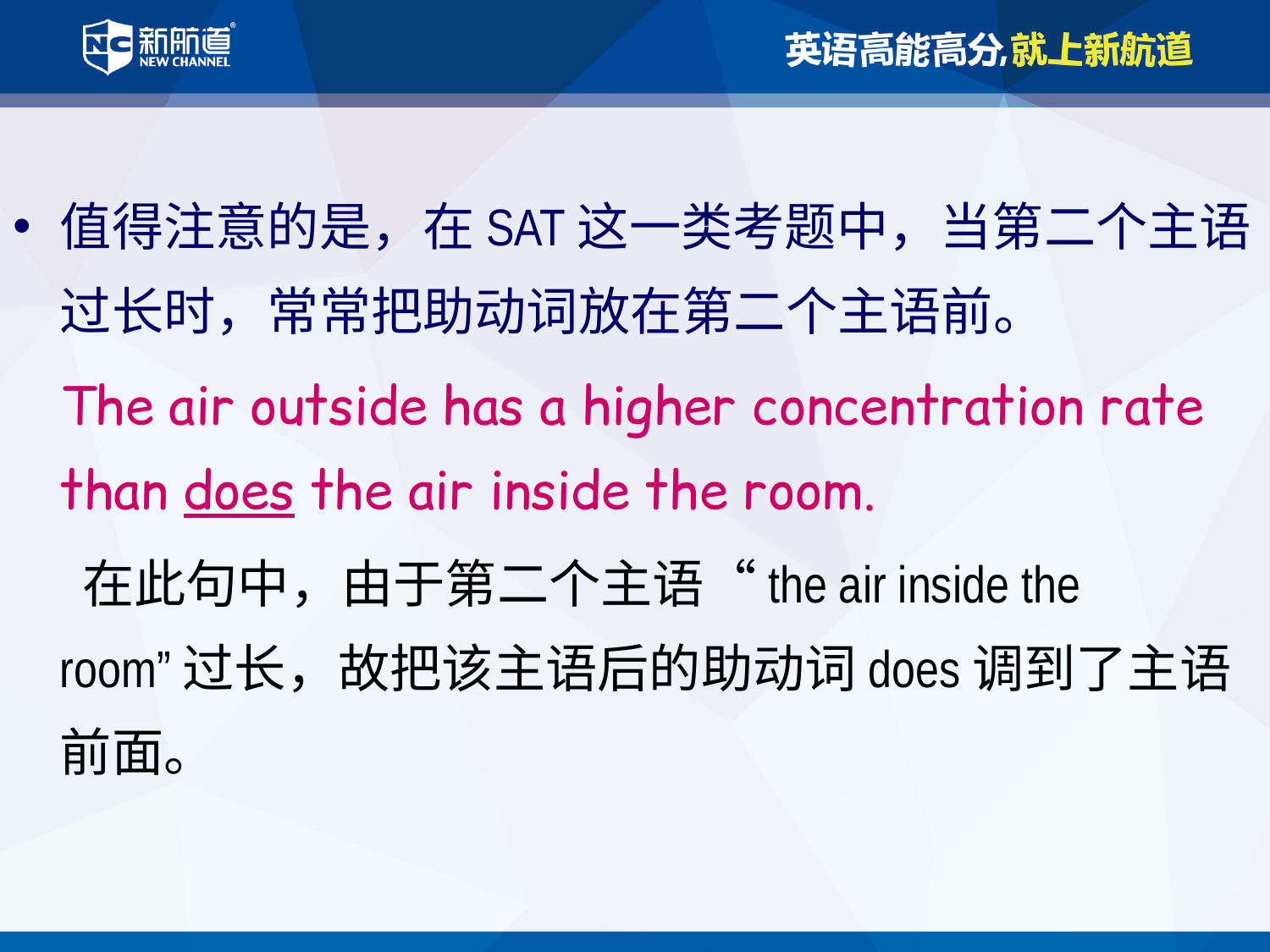

值得注意的是，在SAT这一类考题中，当第二个主语过长时，常常把助动词放在第二个主语前。
    The air outside has a higher concentration rate than does the air inside the room.
     在此句中，由于第二个主语“the air inside the room”过长，故把该主语后的助动词does调到了主语前面。